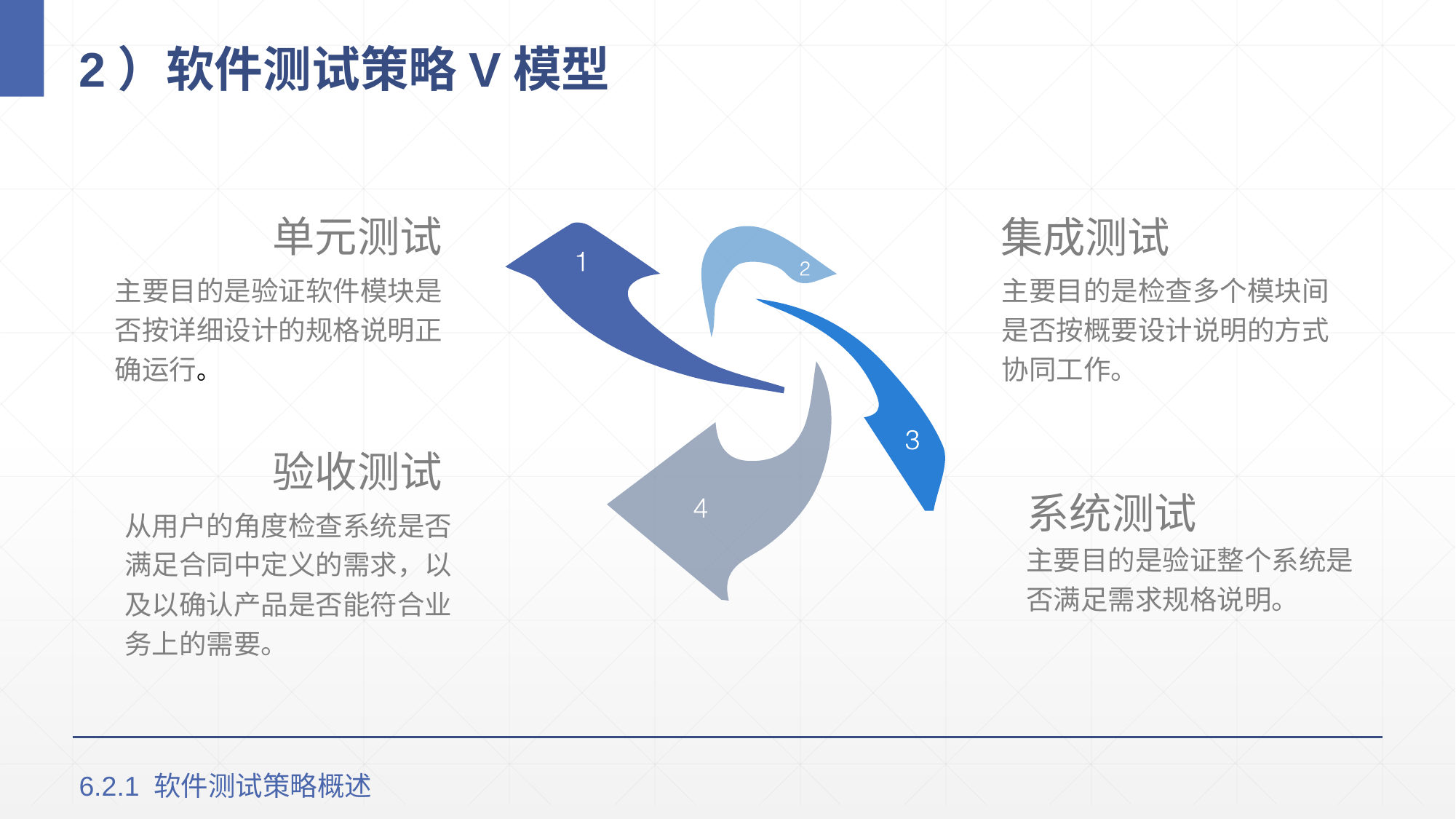

# 2）软件测试策略V模型

单元测试
主要目的是验证软件模块是否按详细设计的规格说明正确运行。
集成测试
主要目的是检查多个模块间是否按概要设计说明的方式协同工作。

验收测试
从用户的角度检查系统是否满足合同中定义的需求，以及以确认产品是否能符合业务上的需要。
系统测试
主要目的是验证整个系统是否满足需求规格说明。
6.2.1 软件测试策略概述